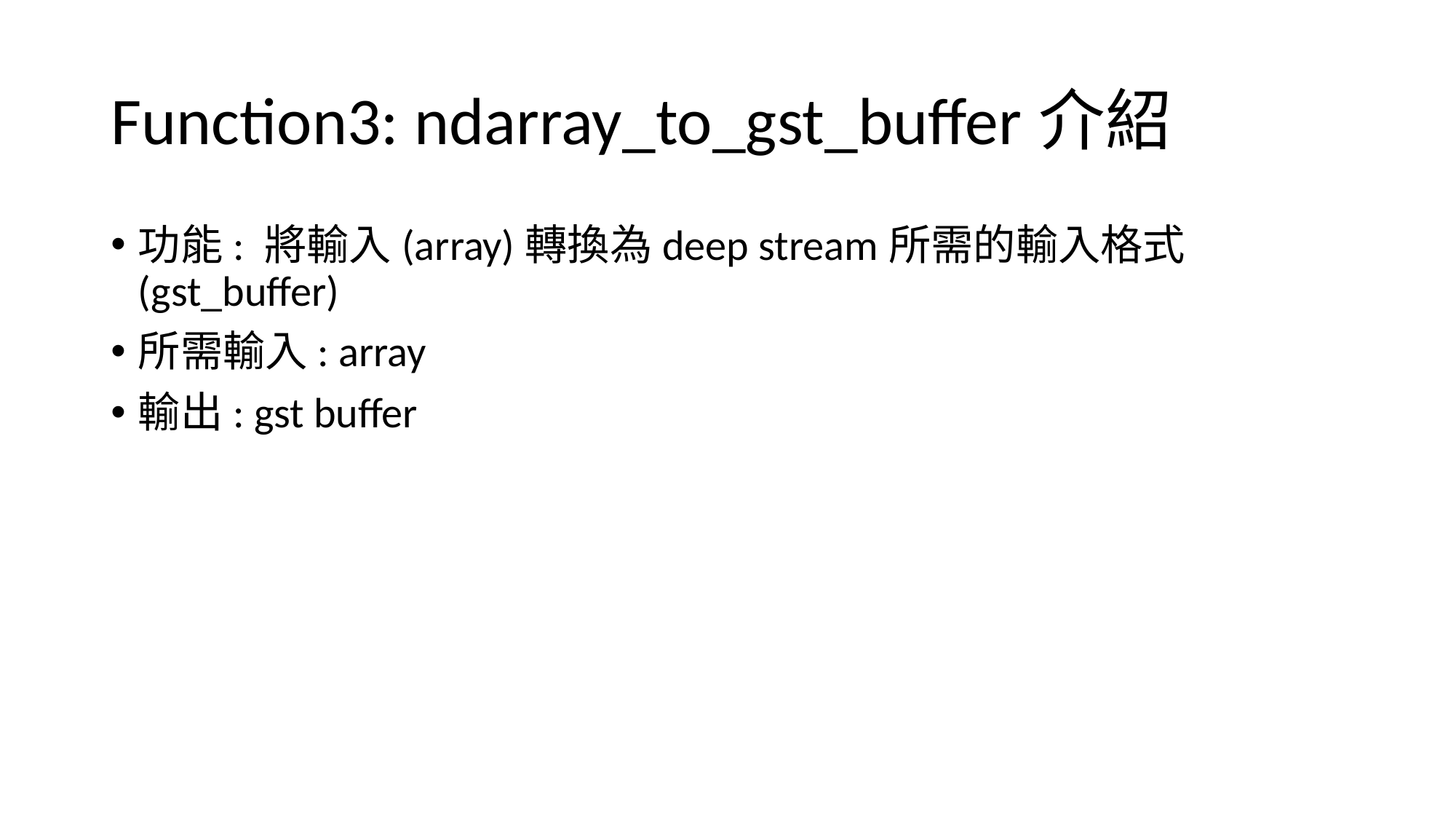

# Function3: ndarray_to_gst_buffer介紹
功能: 將輸入(array)轉換為deep stream所需的輸入格式(gst_buffer)
所需輸入: array
輸出: gst buffer